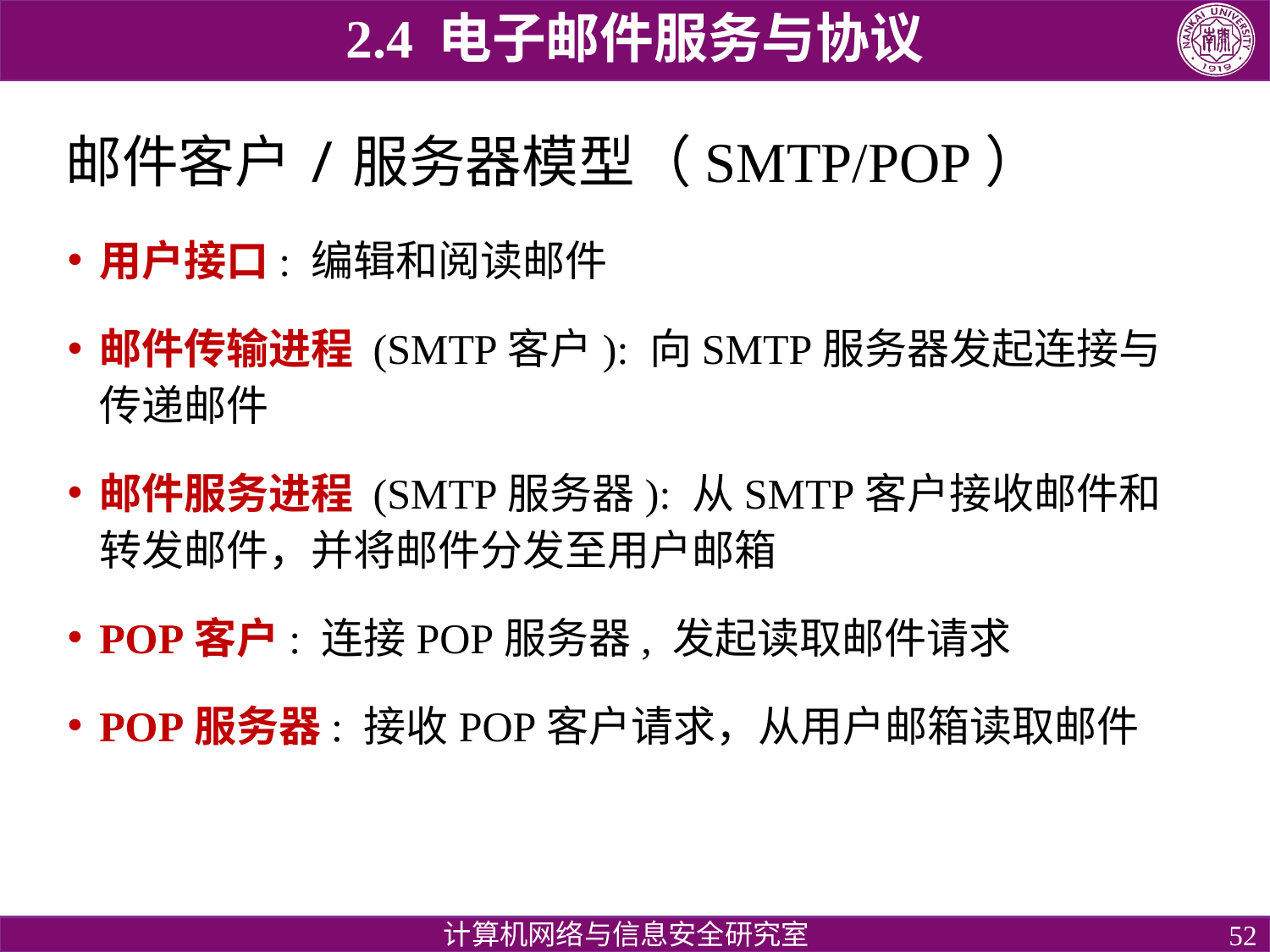

2.4 电子邮件服务与协议
# 邮件客户/服务器模型（SMTP/POP）
用户接口: 编辑和阅读邮件
邮件传输进程 (SMTP客户): 向SMTP服务器发起连接与传递邮件
邮件服务进程 (SMTP服务器): 从SMTP客户接收邮件和转发邮件，并将邮件分发至用户邮箱
POP客户: 连接POP服务器, 发起读取邮件请求
POP服务器: 接收POP客户请求，从用户邮箱读取邮件